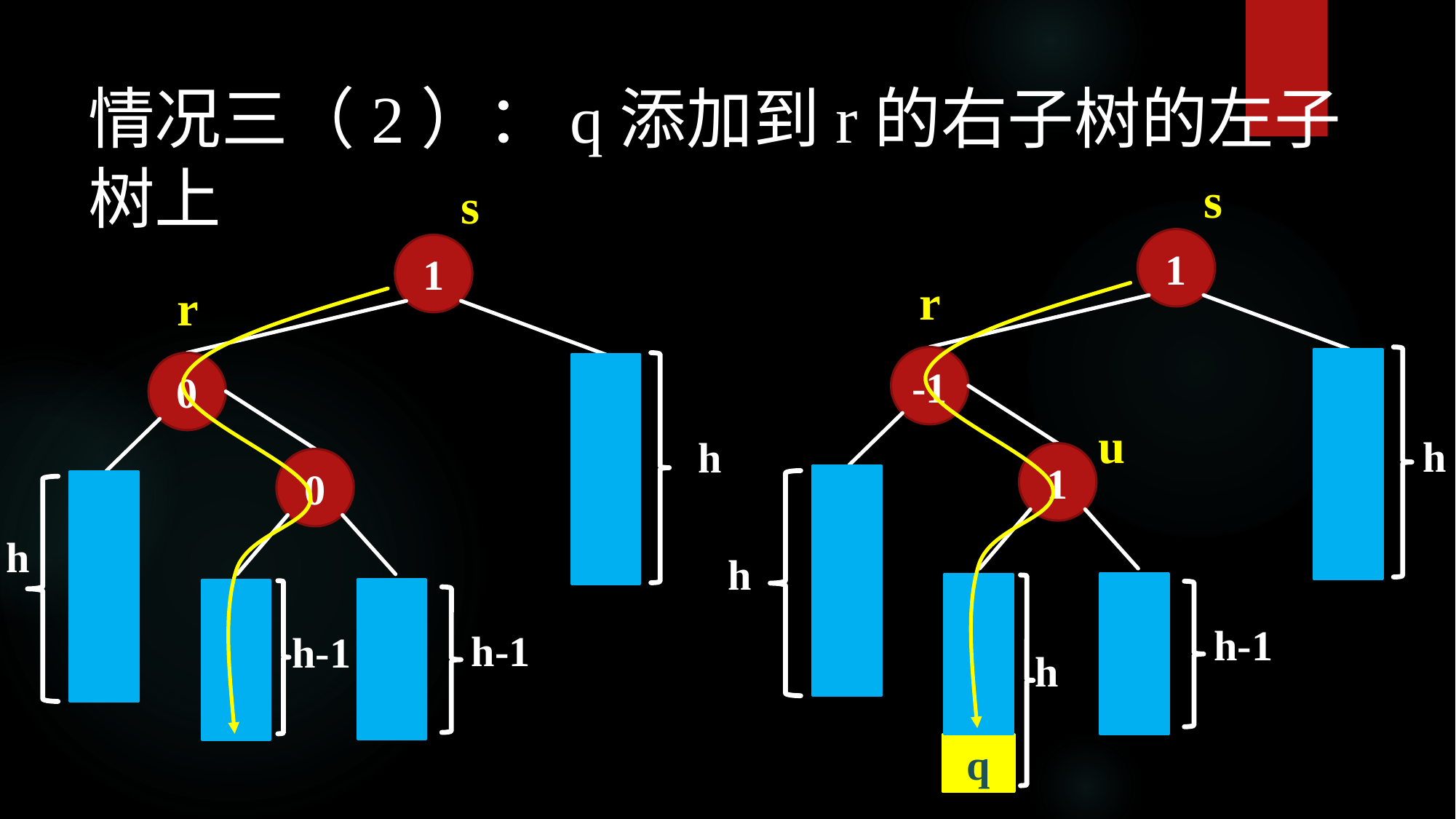

情况三（2）：q添加到r的右子树的左子树上
s
1
r

-1

h
1

h-1
h
q
s
1
r

0

u
h
0

h
h

h-1
h-1